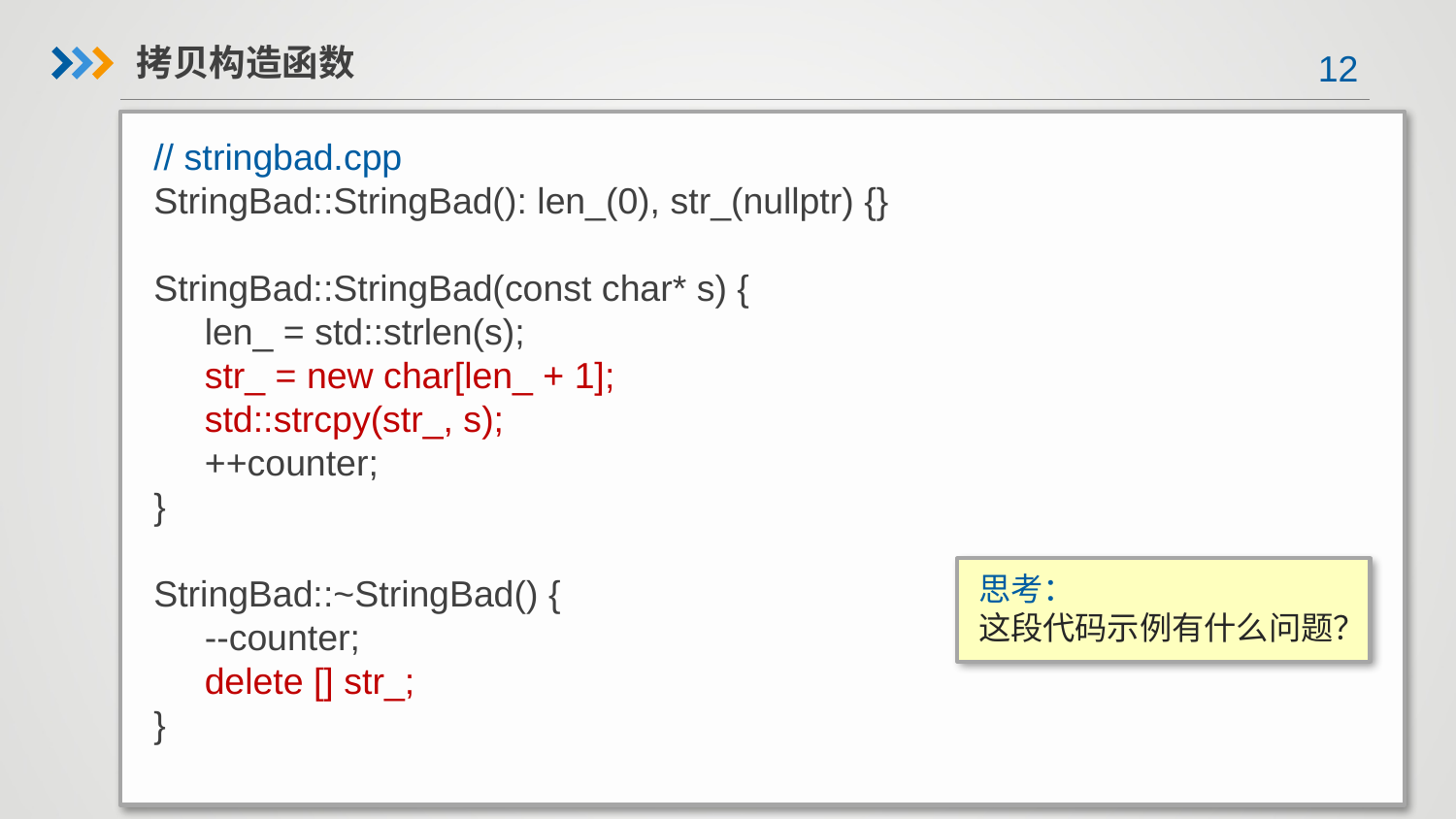

拷贝构造函数

// stringbad.cpp
StringBad::StringBad(): len_(0), str_(nullptr) {}

StringBad::StringBad(const char* s) {
     len_ = std::strlen(s);
     str_ = new char[len_ + 1];
     std::strcpy(str_, s);
     ++counter;
}

StringBad::~StringBad() {
     --counter;
     delete [] str_;
}

思考：
这段代码示例有什么问题？